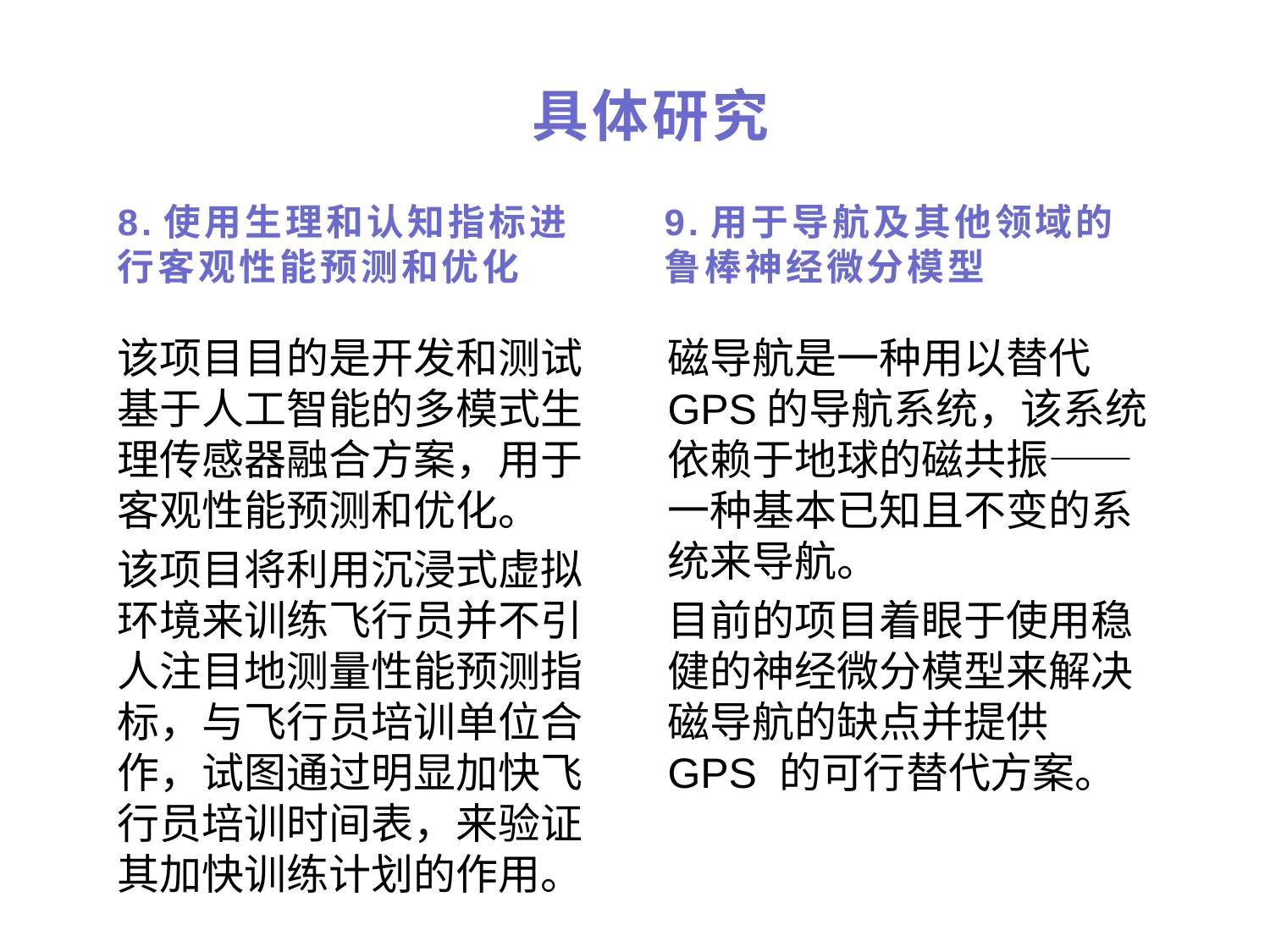

# 具体研究
8.使用生理和认知指标进行客观性能预测和优化
9.用于导航及其他领域的鲁棒神经微分模型
该项目目的是开发和测试基于人工智能的多模式生理传感器融合方案，用于客观性能预测和优化。
该项目将利用沉浸式虚拟环境来训练飞行员并不引人注目地测量性能预测指标，与飞行员培训单位合作，试图通过明显加快飞行员培训时间表，来验证其加快训练计划的作用。
磁导航是一种用以替代GPS的导航系统，该系统依赖于地球的磁共振——一种基本已知且不变的系统来导航。
目前的项目着眼于使用稳健的神经微分模型来解决磁导航的缺点并提供 GPS 的可行替代方案。